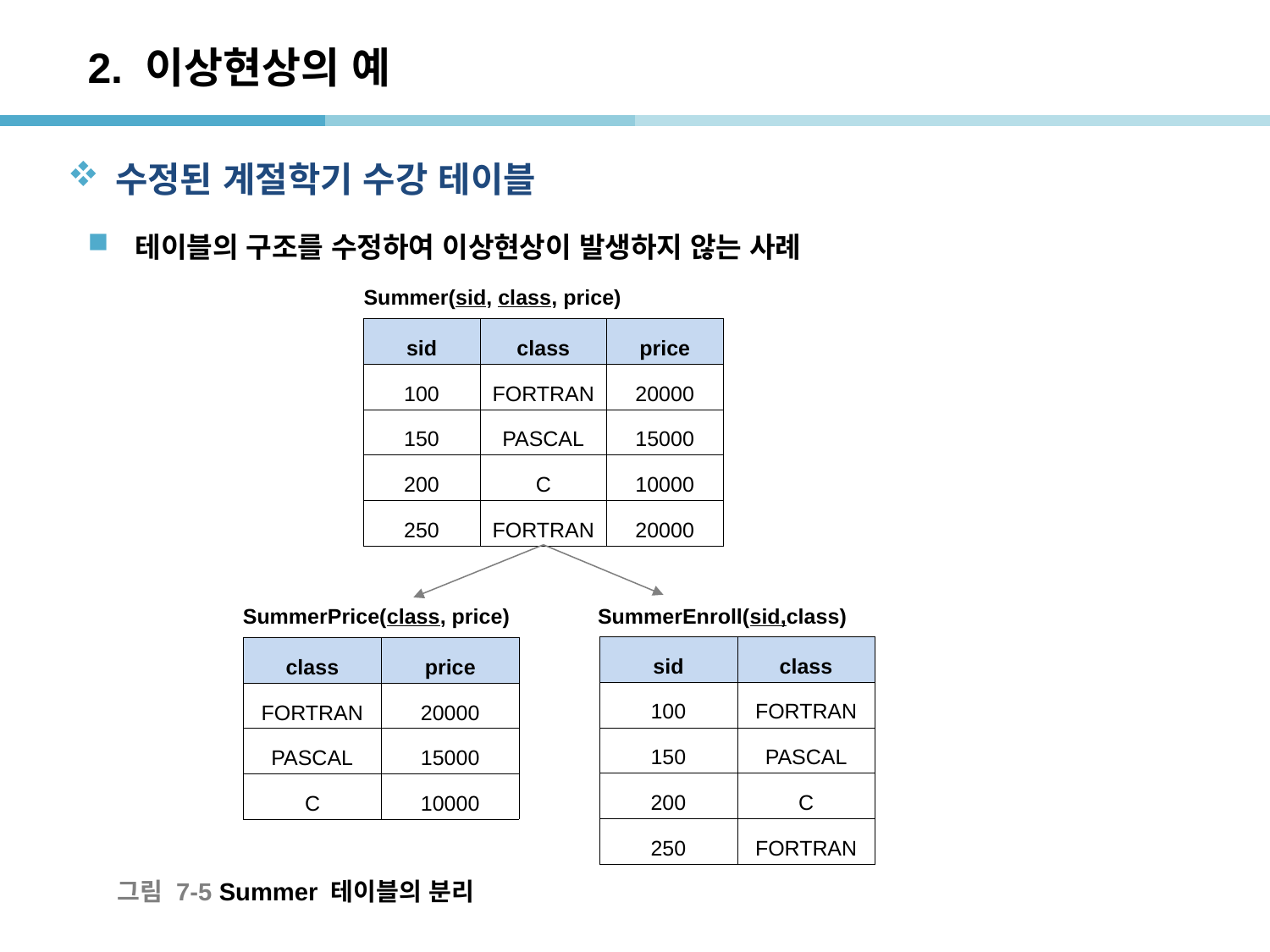

# 2. 이상현상의 예
수정된 계절학기 수강 테이블
테이블의 구조를 수정하여 이상현상이 발생하지 않는 사례
Summer(sid, class, price)
| sid | class | price |
| --- | --- | --- |
| 100 | FORTRAN | 20000 |
| 150 | PASCAL | 15000 |
| 200 | C | 10000 |
| 250 | FORTRAN | 20000 |
SummerPrice(class, price)
SummerEnroll(sid,class)
| sid | class |
| --- | --- |
| 100 | FORTRAN |
| 150 | PASCAL |
| 200 | C |
| 250 | FORTRAN |
| class | price |
| --- | --- |
| FORTRAN | 20000 |
| PASCAL | 15000 |
| C | 10000 |
그림 7-5 Summer 테이블의 분리